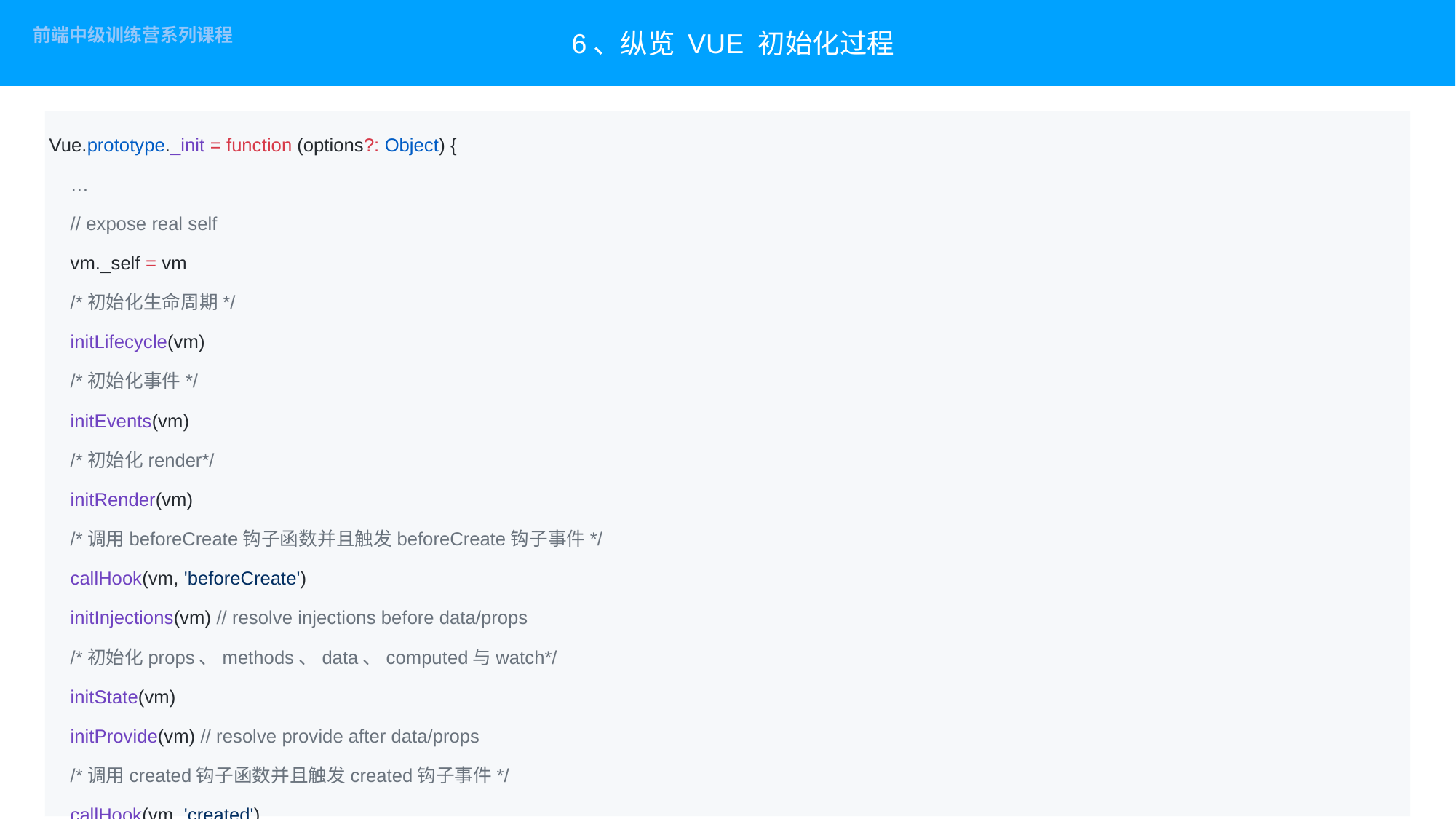

# 6、纵览 VUE 初始化过程
Vue.prototype._init = function (options?: Object) {
    …
    // expose real self
    vm._self = vm
    /*初始化生命周期*/
    initLifecycle(vm)
    /*初始化事件*/
    initEvents(vm)
    /*初始化render*/
    initRender(vm)
    /*调用beforeCreate钩子函数并且触发beforeCreate钩子事件*/
    callHook(vm, 'beforeCreate')
    initInjections(vm) // resolve injections before data/props
    /*初始化props、methods、data、computed与watch*/
    initState(vm)
    initProvide(vm) // resolve provide after data/props
    /*调用created钩子函数并且触发created钩子事件*/
    callHook(vm, 'created')
    /* istanbul ignore if */
    if (process.env.NODE_ENV !== 'production' && config.performance && mark) {
      /*格式化组件名*/
      vm._name = formatComponentName(vm, false)
      mark(endTag)
      measure(`${vm._name} init`, startTag, endTag)
    }
    if (vm.$options.el) {
      /*挂载组件*/
      vm.$mount(vm.$options.el)
    }
  }
}